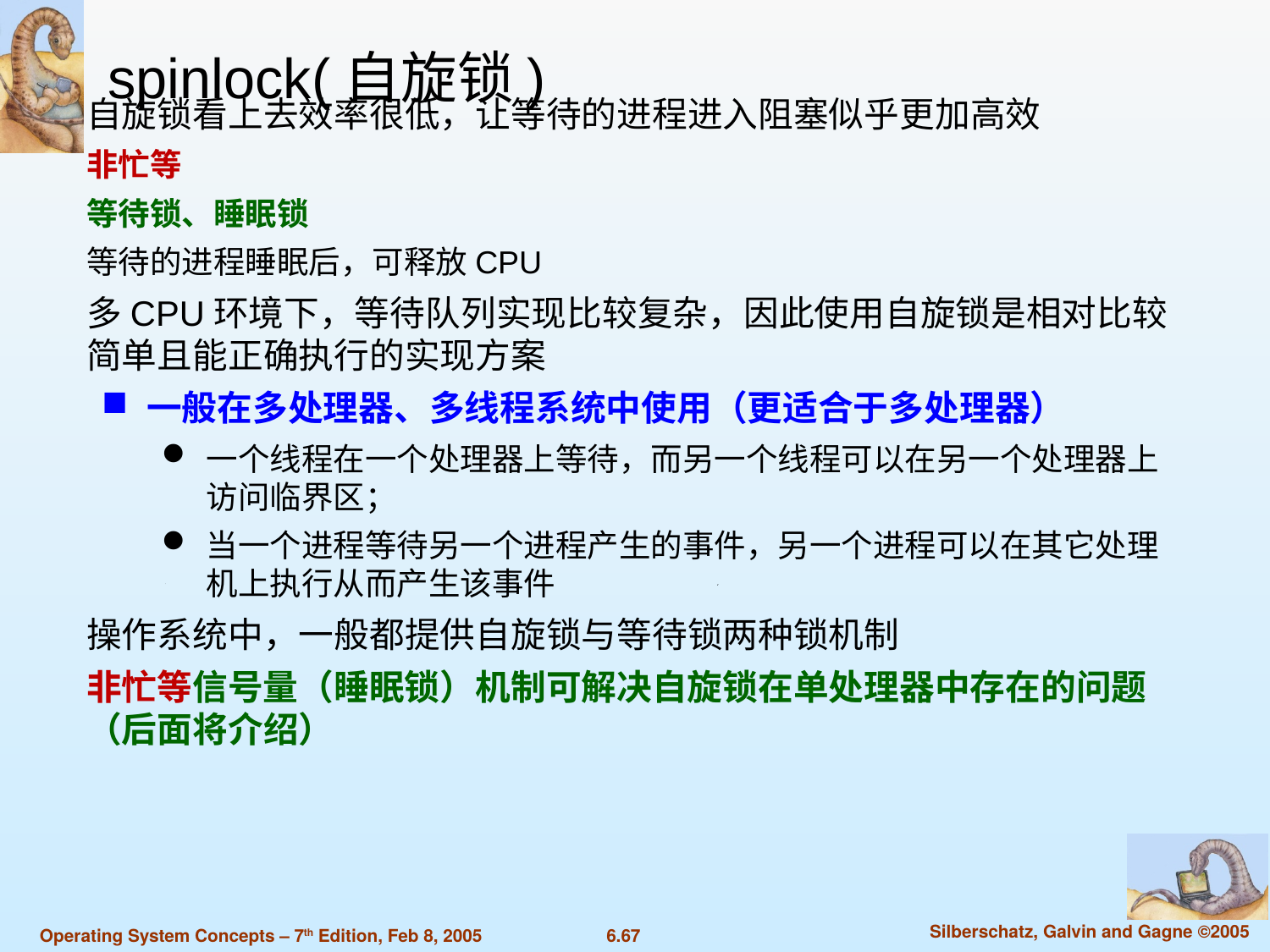

spinlock(自旋锁)
自旋锁看上去效率很低，让等待的进程进入阻塞似乎更加高效
非忙等
等待锁、睡眠锁
等待的进程睡眠后，可释放CPU
多CPU环境下，等待队列实现比较复杂，因此使用自旋锁是相对比较简单且能正确执行的实现方案
一般在多处理器、多线程系统中使用（更适合于多处理器）
一个线程在一个处理器上等待，而另一个线程可以在另一个处理器上访问临界区；
当一个进程等待另一个进程产生的事件，另一个进程可以在其它处理机上执行从而产生该事件
操作系统中，一般都提供自旋锁与等待锁两种锁机制
非忙等信号量（睡眠锁）机制可解决自旋锁在单处理器中存在的问题（后面将介绍）